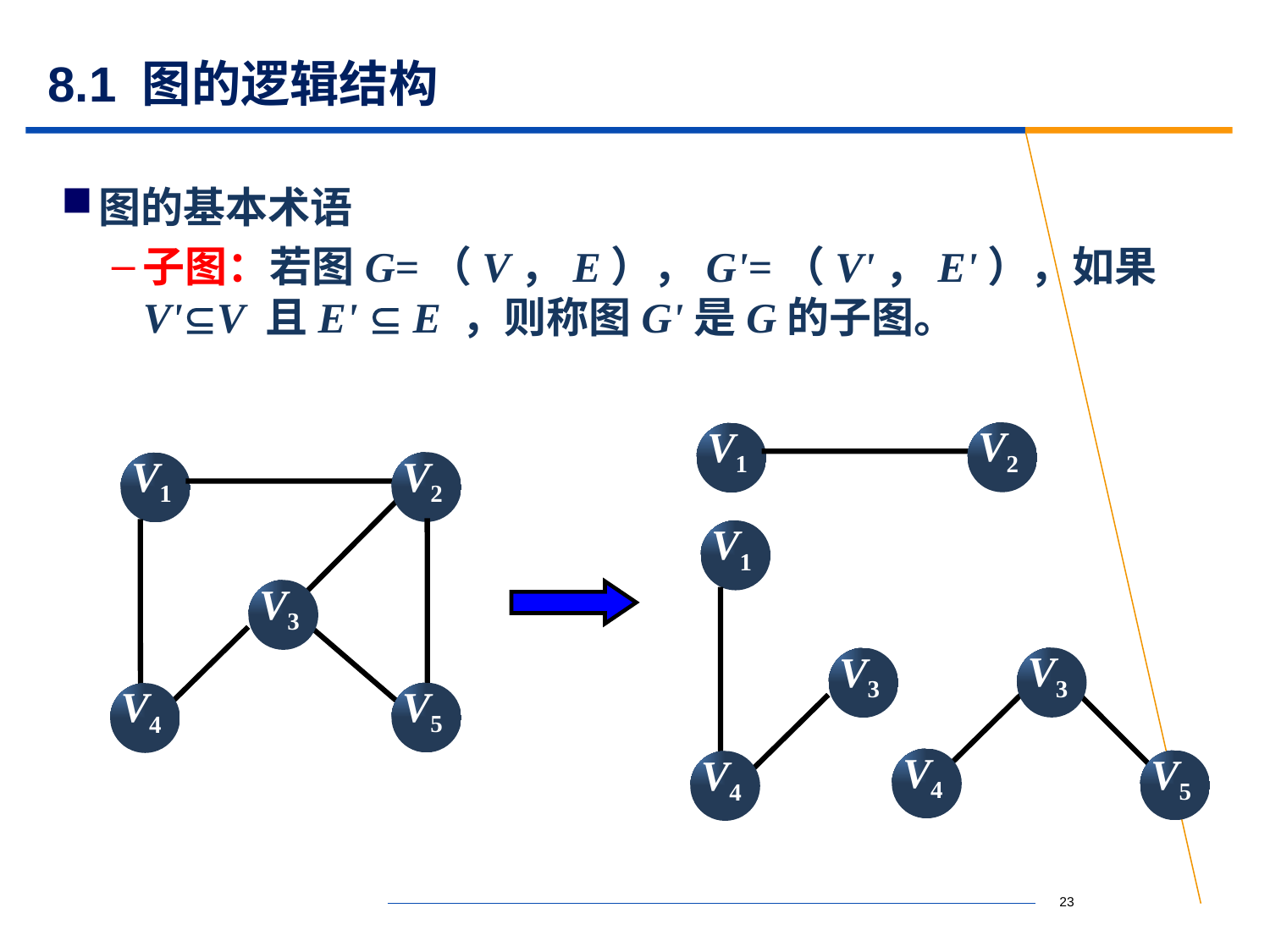

# 8.1 图的逻辑结构
图的基本术语
子图：若图G=（V，E），G'=（V'，E'），如果V'⊆V 且E' ⊆ E ，则称图G'是G的子图。
V2
V1

V2
V1

V3

V5
V4

V1

V3

V4

V3

V4
V5